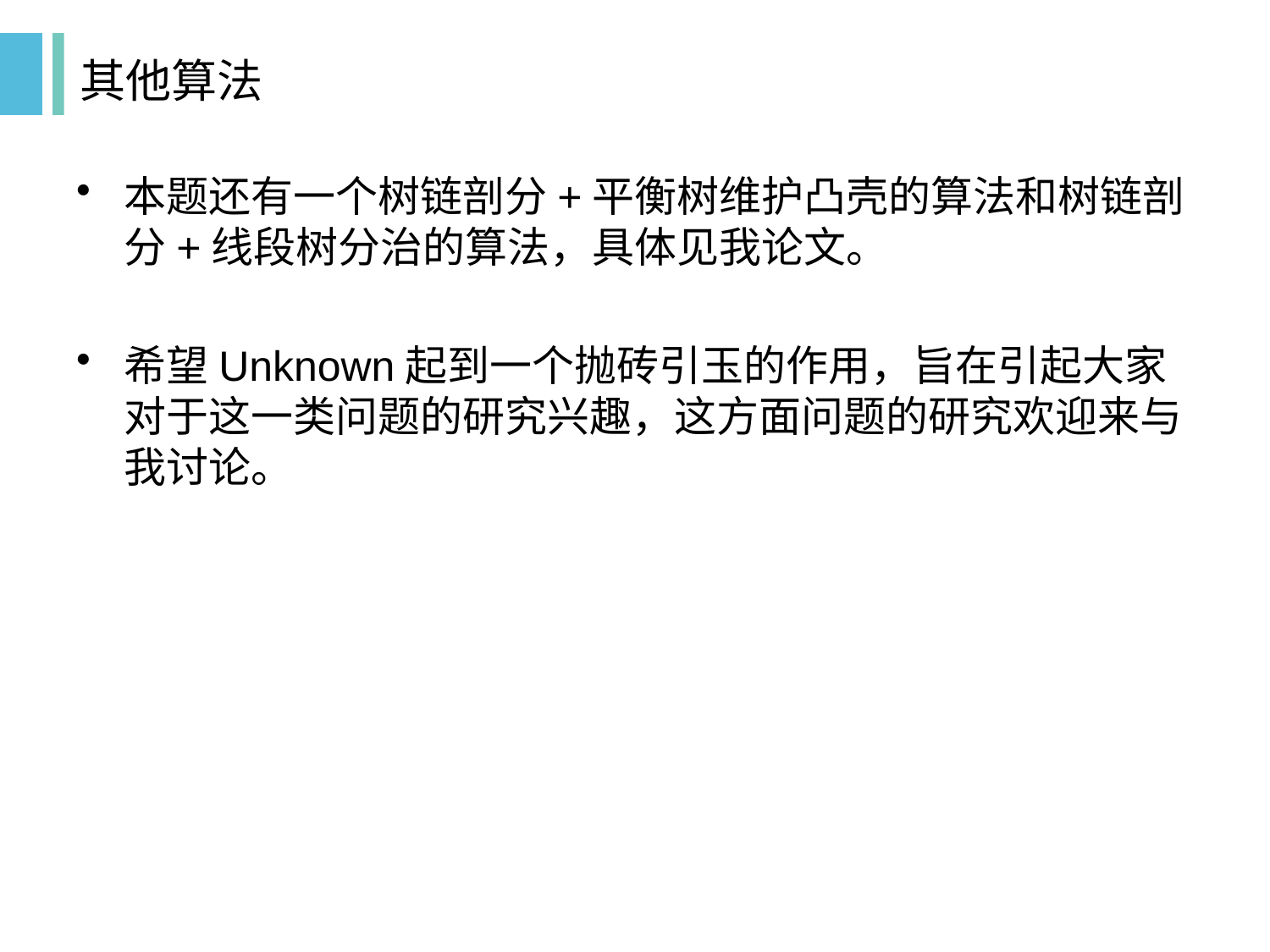

# 其他算法
本题还有一个树链剖分+平衡树维护凸壳的算法和树链剖分+线段树分治的算法，具体见我论文。

希望Unknown起到一个抛砖引玉的作用，旨在引起大家对于这一类问题的研究兴趣，这方面问题的研究欢迎来与我讨论。